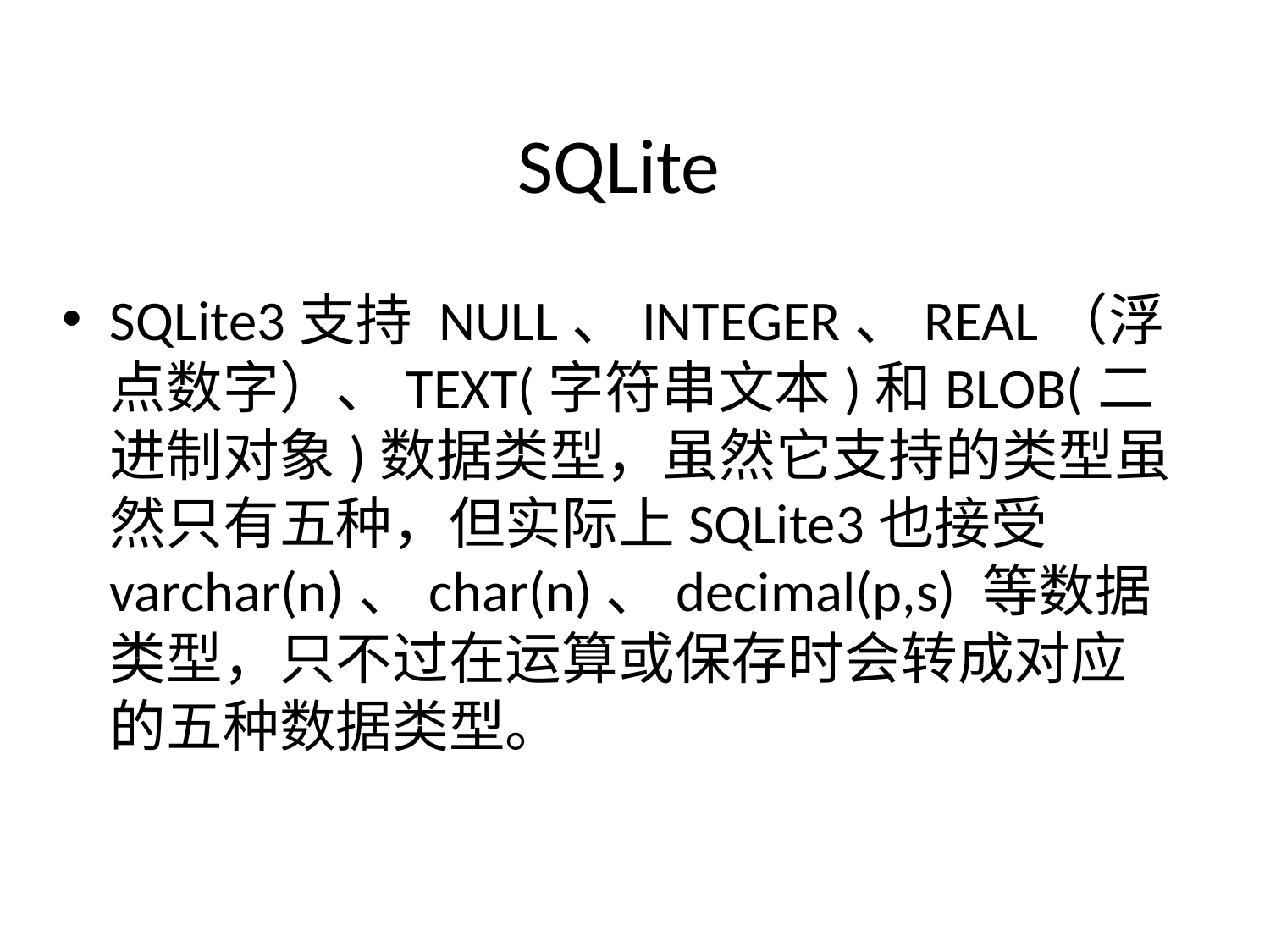

# SQLite
SQLite3支持 NULL、INTEGER、REAL（浮点数字）、TEXT(字符串文本)和BLOB(二进制对象)数据类型，虽然它支持的类型虽然只有五种，但实际上SQLite3也接受varchar(n)、char(n)、decimal(p,s) 等数据类型，只不过在运算或保存时会转成对应的五种数据类型。